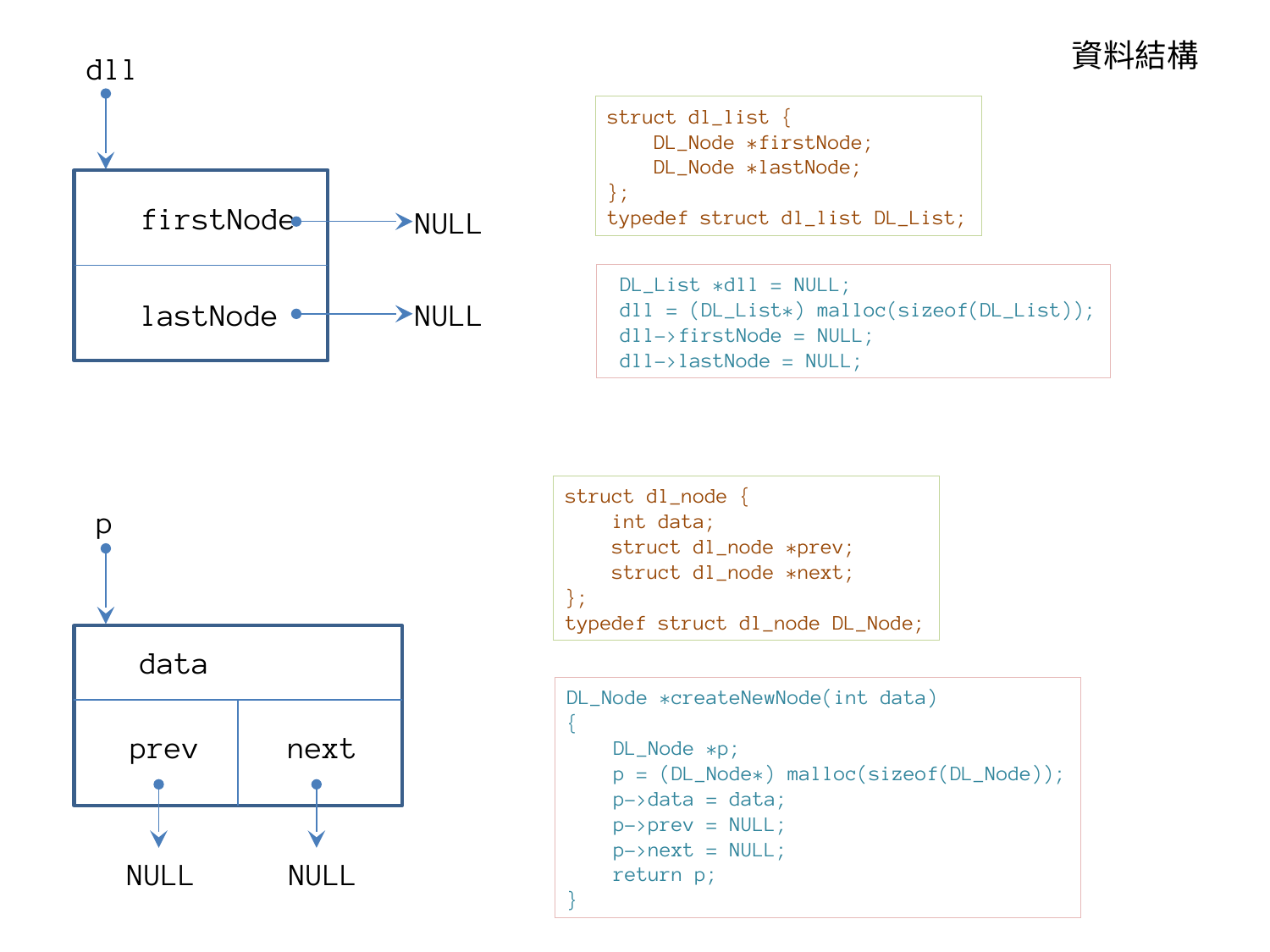

資料結構
dll
struct dl_list {
    DL_Node *firstNode;
    DL_Node *lastNode;
};
typedef struct dl_list DL_List;

firstNode
lastNode
NULL
 DL_List *dll = NULL;
 dll = (DL_List*) malloc(sizeof(DL_List));
 dll->firstNode = NULL;
 dll->lastNode = NULL;
NULL
struct dl_node {
    int data;
    struct dl_node *prev;
    struct dl_node *next;
};
typedef struct dl_node DL_Node;
p

data
prev
next
DL_Node *createNewNode(int data)
{
    DL_Node *p;
    p = (DL_Node*) malloc(sizeof(DL_Node));
    p->data = data;
    p->prev = NULL;
    p->next = NULL;
    return p;
}
NULL
NULL